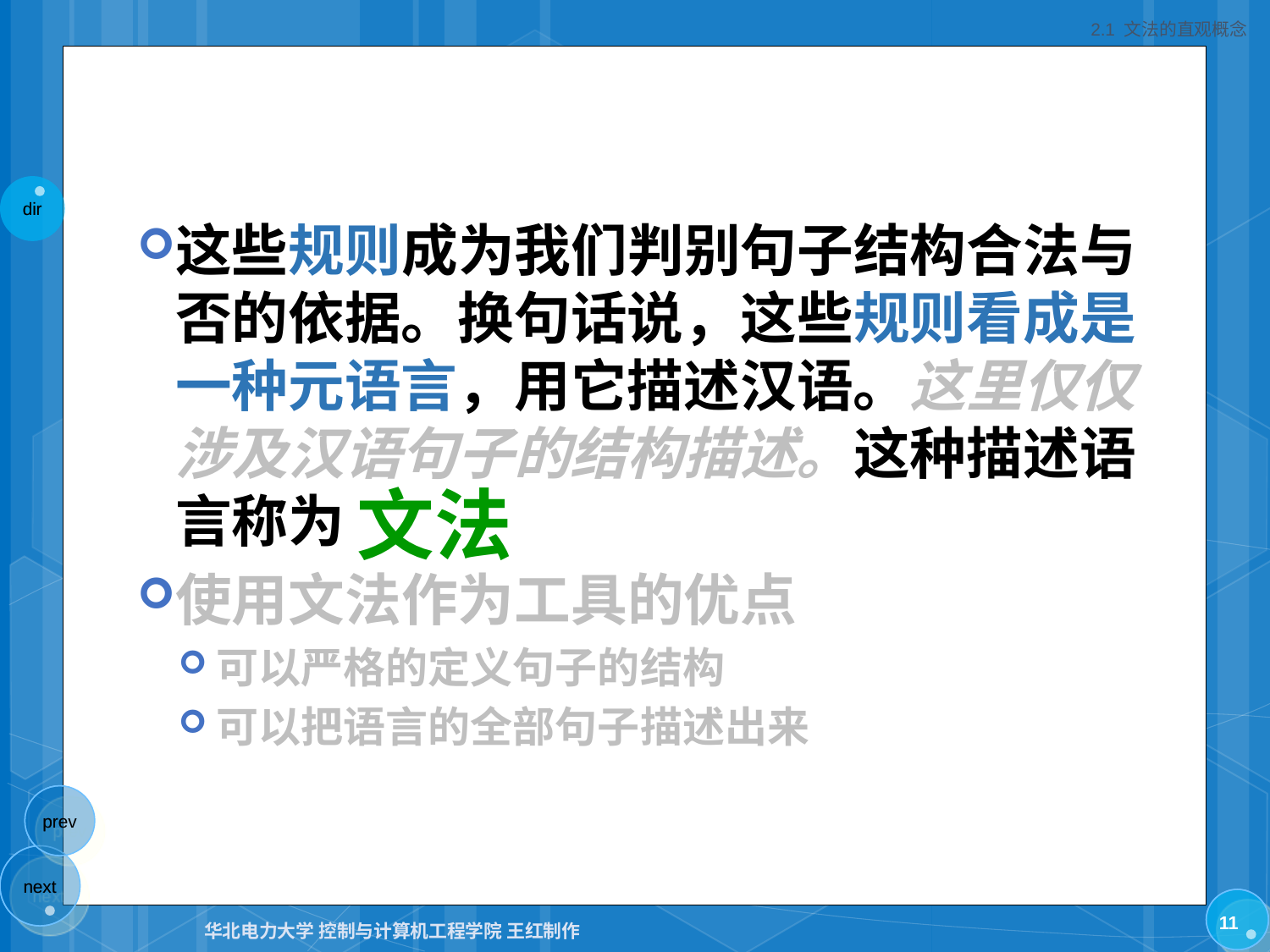

2.1 文法的直观概念
这些规则成为我们判别句子结构合法与否的依据。换句话说，这些规则看成是一种元语言，用它描述汉语。这里仅仅涉及汉语句子的结构描述。这种描述语言称为
使用文法作为工具的优点
可以严格的定义句子的结构
可以把语言的全部句子描述出来
文法
11
华北电力大学 控制与计算机工程学院 王红制作